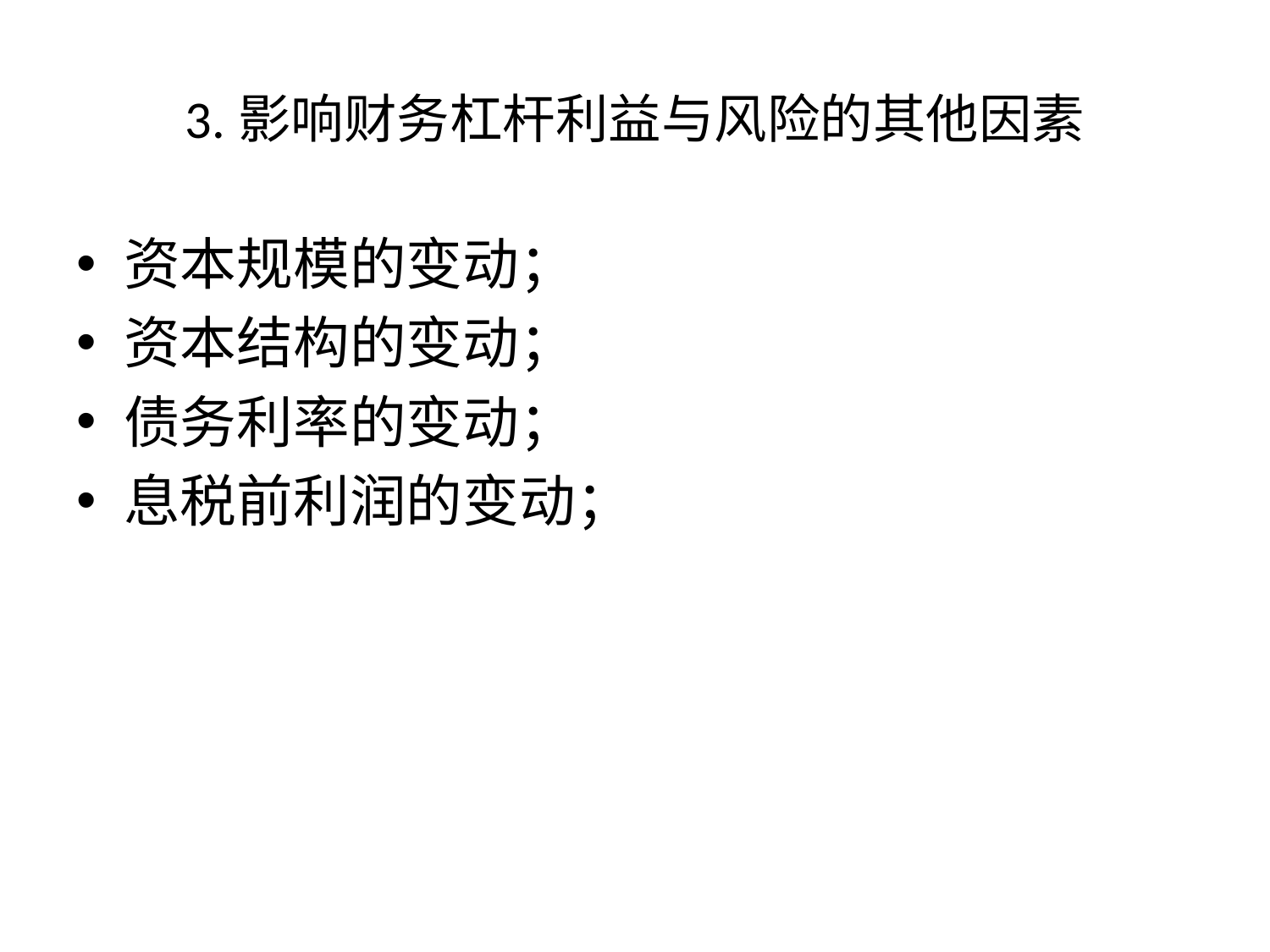

3.影响财务杠杆利益与风险的其他因素
资本规模的变动；
资本结构的变动；
债务利率的变动；
息税前利润的变动；